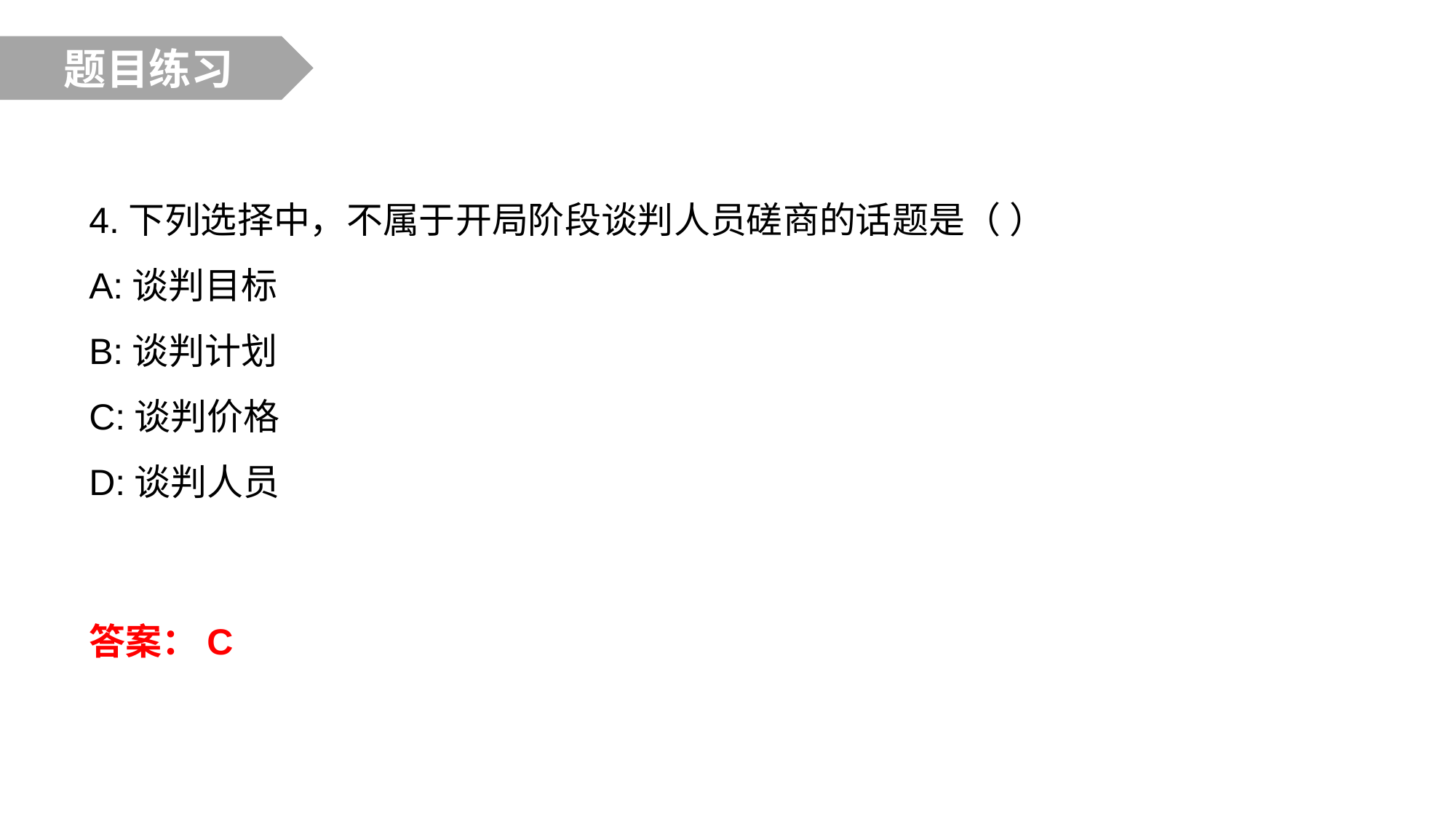

题目练习
4.下列选择中，不属于开局阶段谈判人员磋商的话题是（ ）
A:谈判目标
B:谈判计划
C:谈判价格
D:谈判人员
答案：C